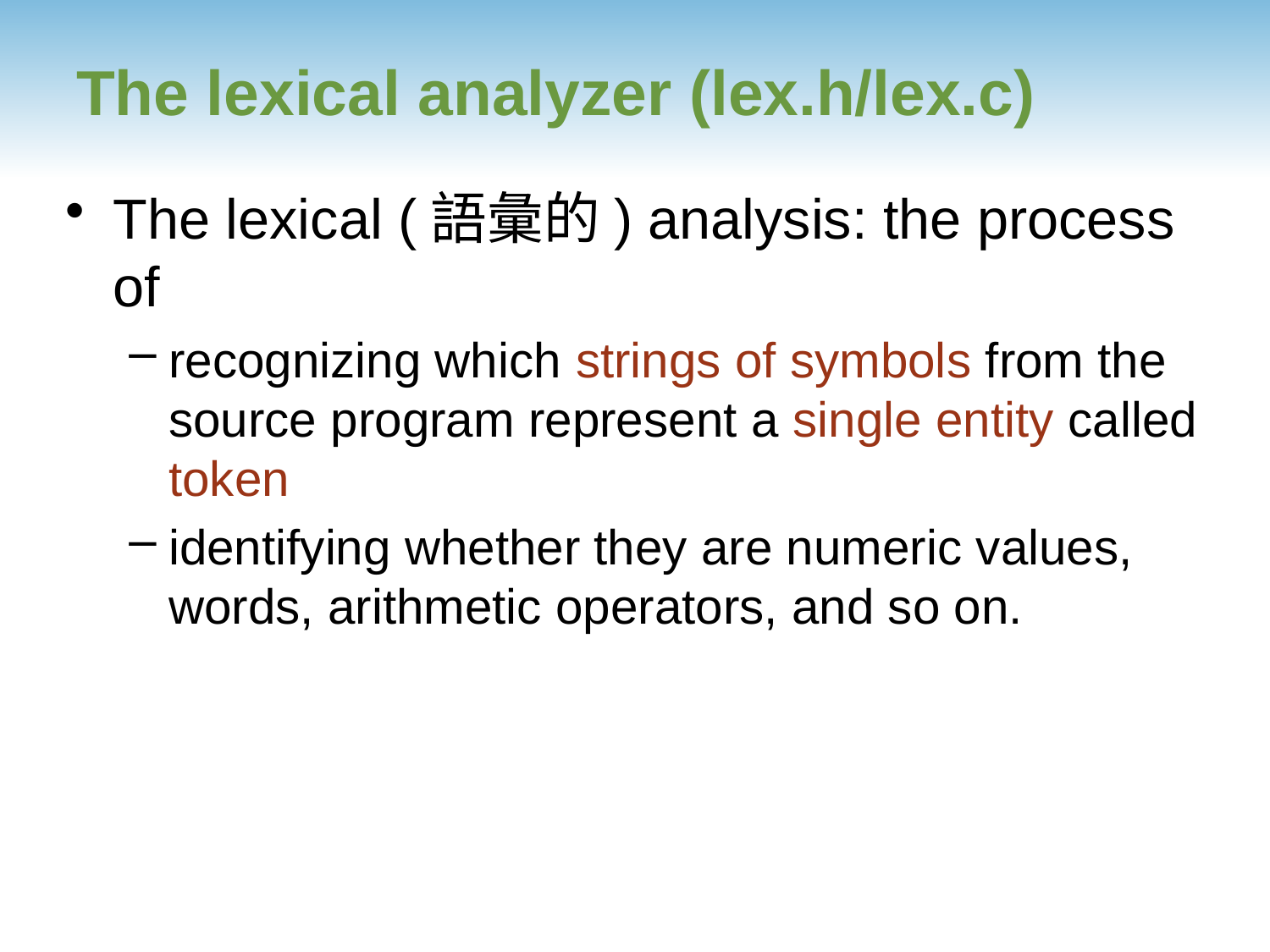

# The lexical analyzer (lex.h/lex.c)
The lexical (語彙的) analysis: the process of
recognizing which strings of symbols from the source program represent a single entity called token
identifying whether they are numeric values, words, arithmetic operators, and so on.